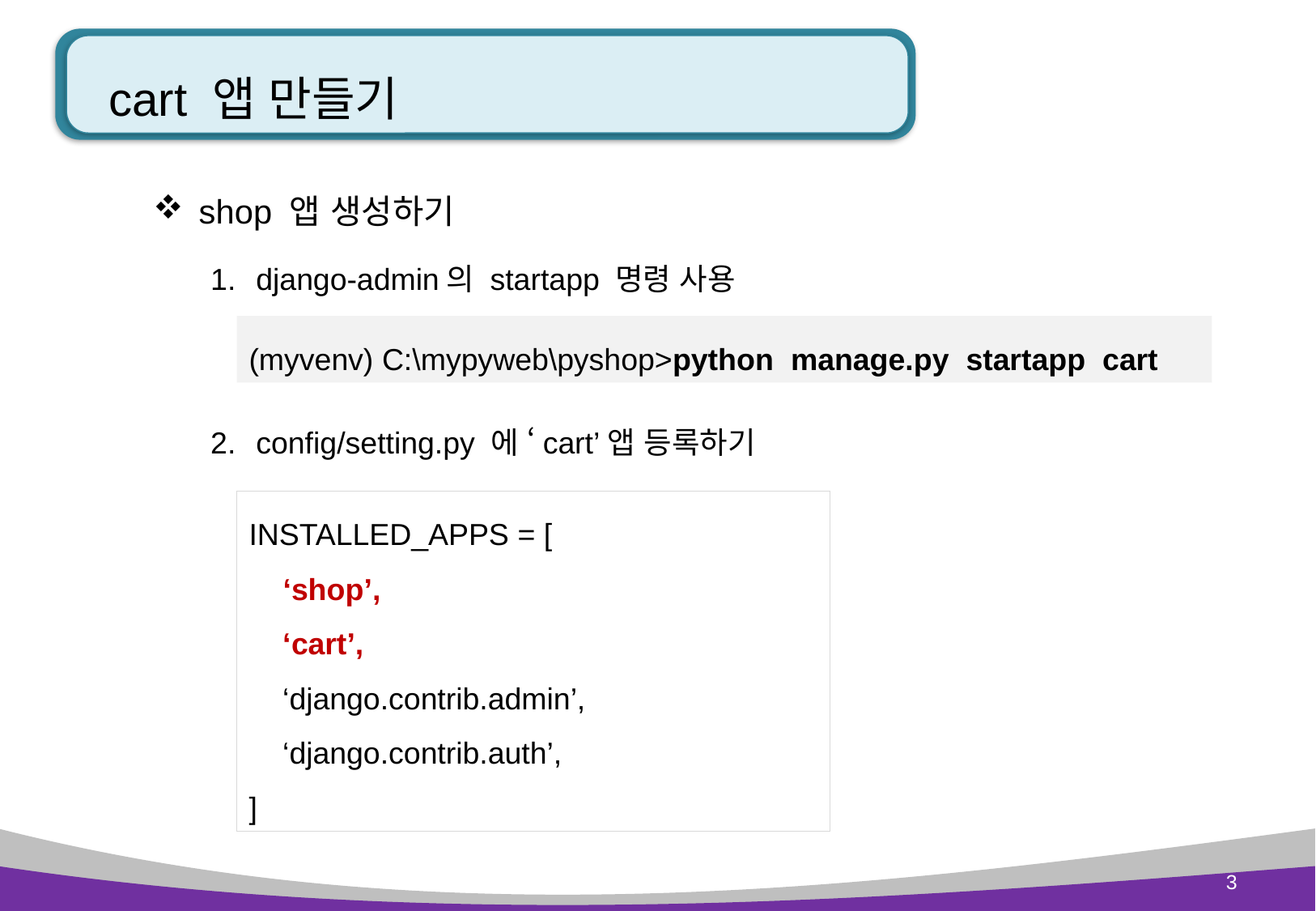

# cart 앱 만들기
shop 앱 생성하기
django-admin의 startapp 명령 사용

config/setting.py 에 ‘cart’앱 등록하기
(myvenv) C:\mypyweb\pyshop>python  manage.py  startapp  cart
INSTALLED_APPS = [
    ‘shop’,
    ‘cart’,
    ‘django.contrib.admin’,
    ‘django.contrib.auth’,
]
3